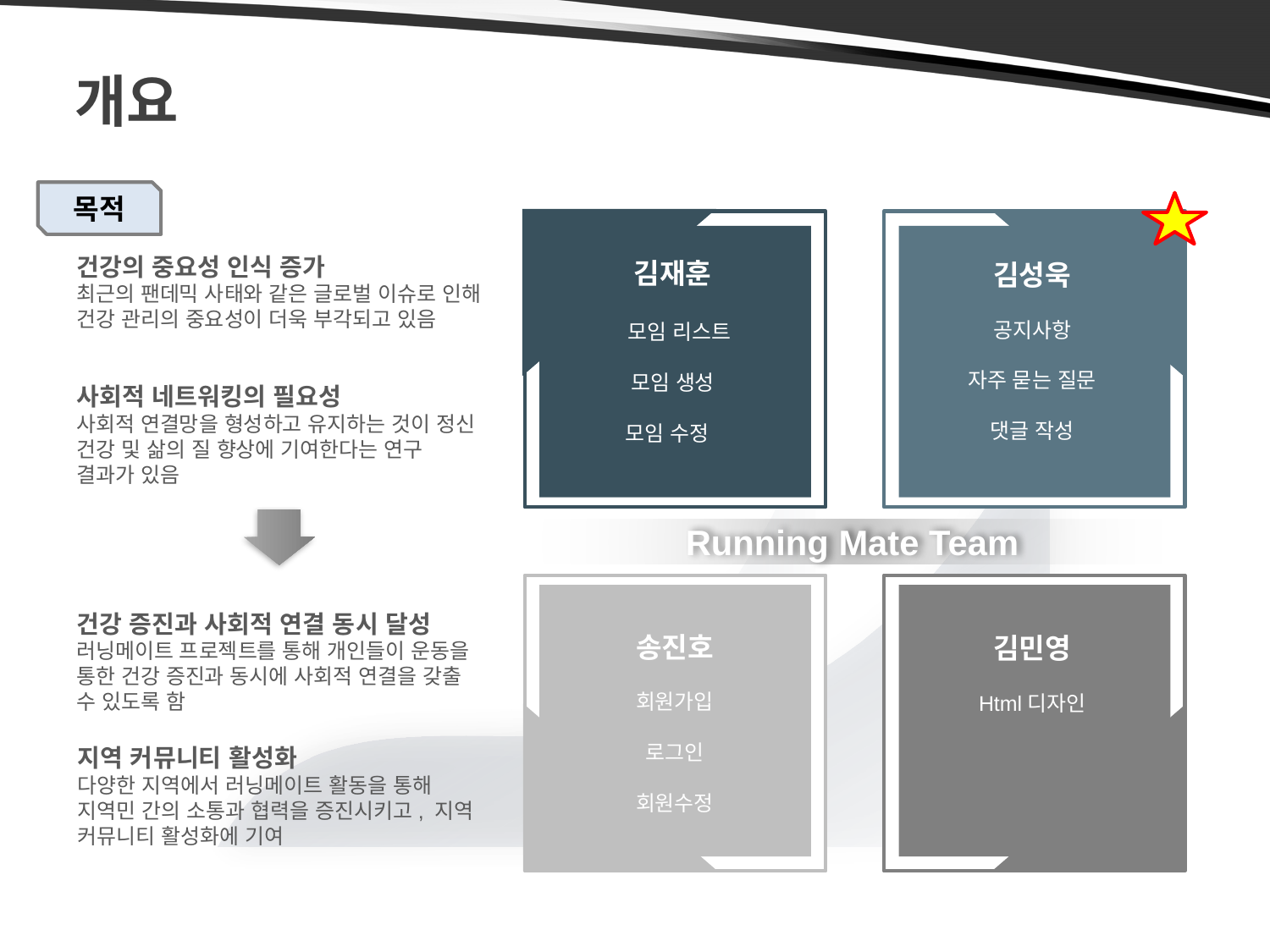

# 개요
목적

김재훈

 모임 리스트

모임 생성

모임 수정

김성욱

공지사항

자주 묻는 질문

댓글 작성
건강의 중요성 인식 증가
최근의 팬데믹 사태와 같은 글로벌 이슈로 인해 건강 관리의 중요성이 더욱 부각되고 있음
사회적 네트워킹의 필요성
사회적 연결망을 형성하고 유지하는 것이 정신 건강 및 삶의 질 향상에 기여한다는 연구 결과가 있음
건강 증진과 사회적 연결 동시 달성
러닝메이트 프로젝트를 통해 개인들이 운동을 통한 건강 증진과 동시에 사회적 연결을 갖출 수 있도록 함
지역 커뮤니티 활성화
다양한 지역에서 러닝메이트 활동을 통해 지역민 간의 소통과 협력을 증진시키고, 지역 커뮤니티 활성화에 기여

Running Mate Team

송진호

회원가입

로그인

회원수정

김민영

Html디자인